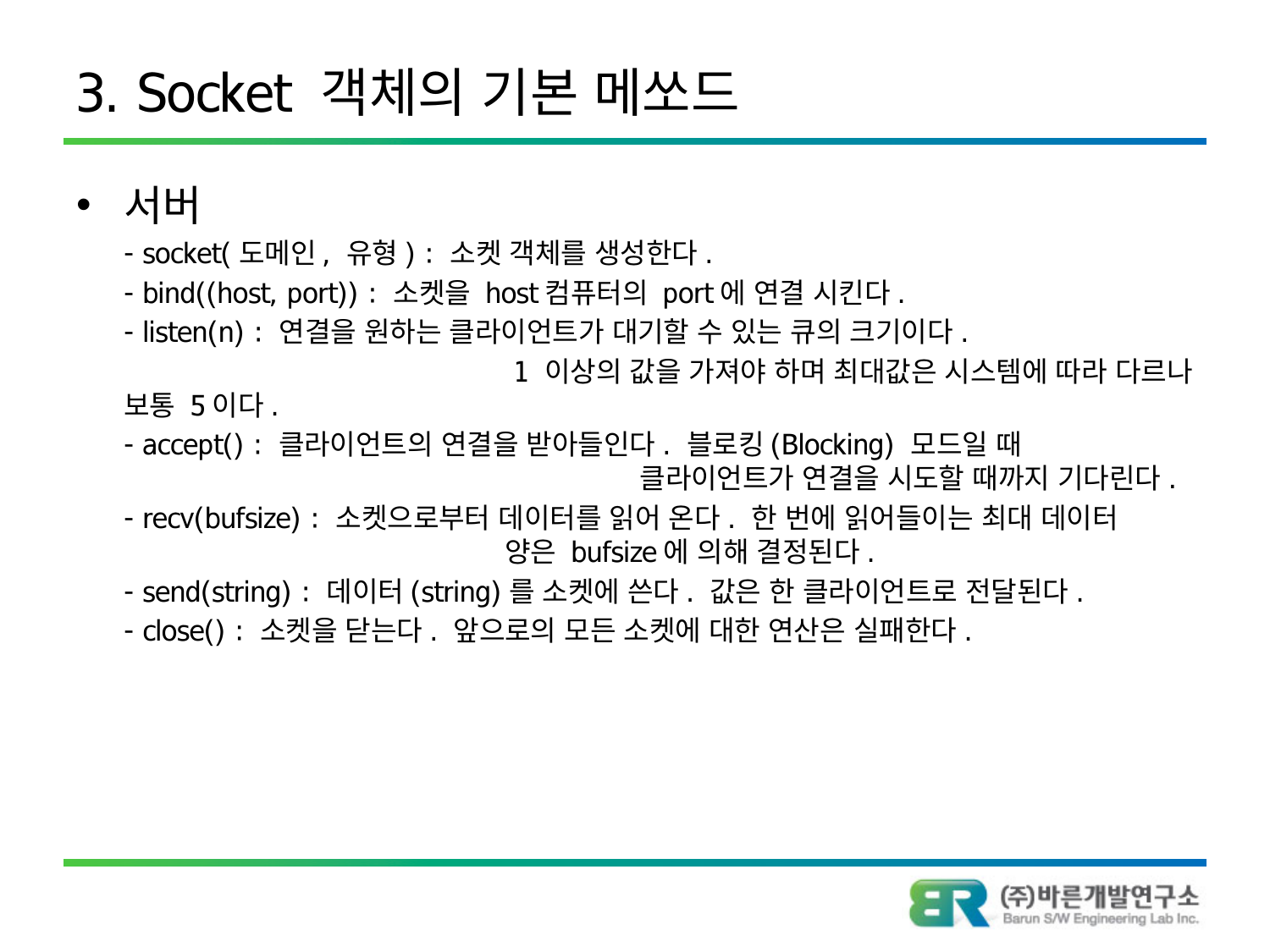

# 3. Socket 객체의 기본 메쏘드
서버
	- socket(도메인, 유형) : 소켓 객체를 생성한다.
	- bind((host, port)) : 소켓을 host컴퓨터의 port에 연결 시킨다.
	- listen(n) : 연결을 원하는 클라이언트가 대기할 수 있는 큐의 크기이다.
				 1 이상의 값을 가져야 하며 최대값은 시스템에 따라 다르나 보통 5이다.
	- accept() : 클라이언트의 연결을 받아들인다. 블로킹(Blocking) 모드일 때 					 클라이언트가 연결을 시도할 때까지 기다린다.
	- recv(bufsize) : 소켓으로부터 데이터를 읽어 온다. 한 번에 읽어들이는 최대 데이터 				양은 bufsize에 의해 결정된다.
	- send(string) : 데이터(string)를 소켓에 쓴다. 값은 한 클라이언트로 전달된다.
	- close() : 소켓을 닫는다. 앞으로의 모든 소켓에 대한 연산은 실패한다.